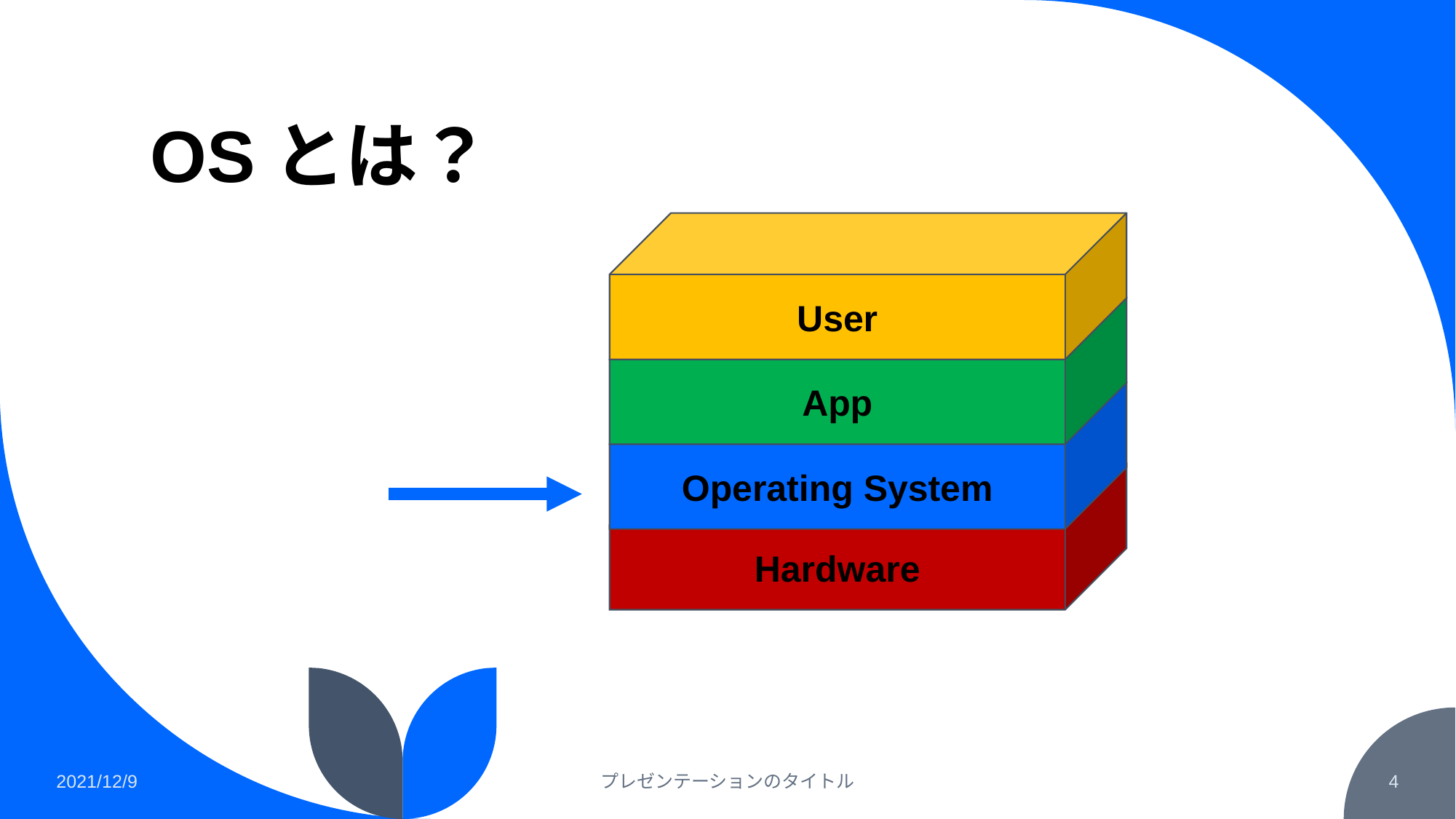

# OSとは？
User
App
Operating System
Hardware
2021/12/9
プレゼンテーションのタイトル
4